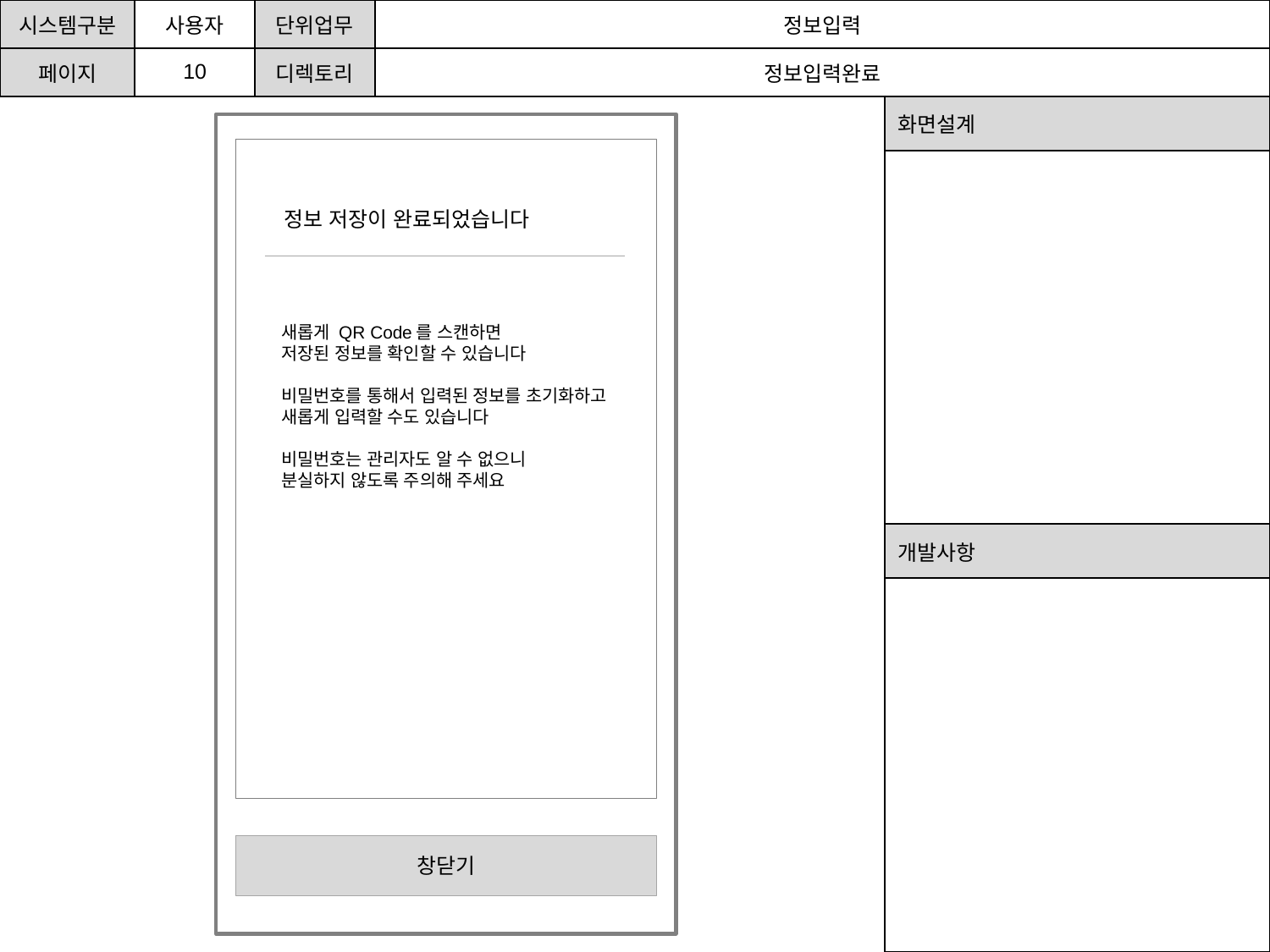

| 시스템구분 | 사용자 | 단위업무 | 정보입력 |
| --- | --- | --- | --- |
| 페이지 | 10 | 디렉토리 | 정보입력완료 |
| 화면설계 |
| --- |
|  |
| 개발사항 |
|  |

정보 저장이 완료되었습니다

새롭게 QR Code를 스캔하면
저장된 정보를 확인할 수 있습니다

비밀번호를 통해서 입력된 정보를 초기화하고
새롭게 입력할 수도 있습니다

비밀번호는 관리자도 알 수 없으니
분실하지 않도록 주의해 주세요
창닫기